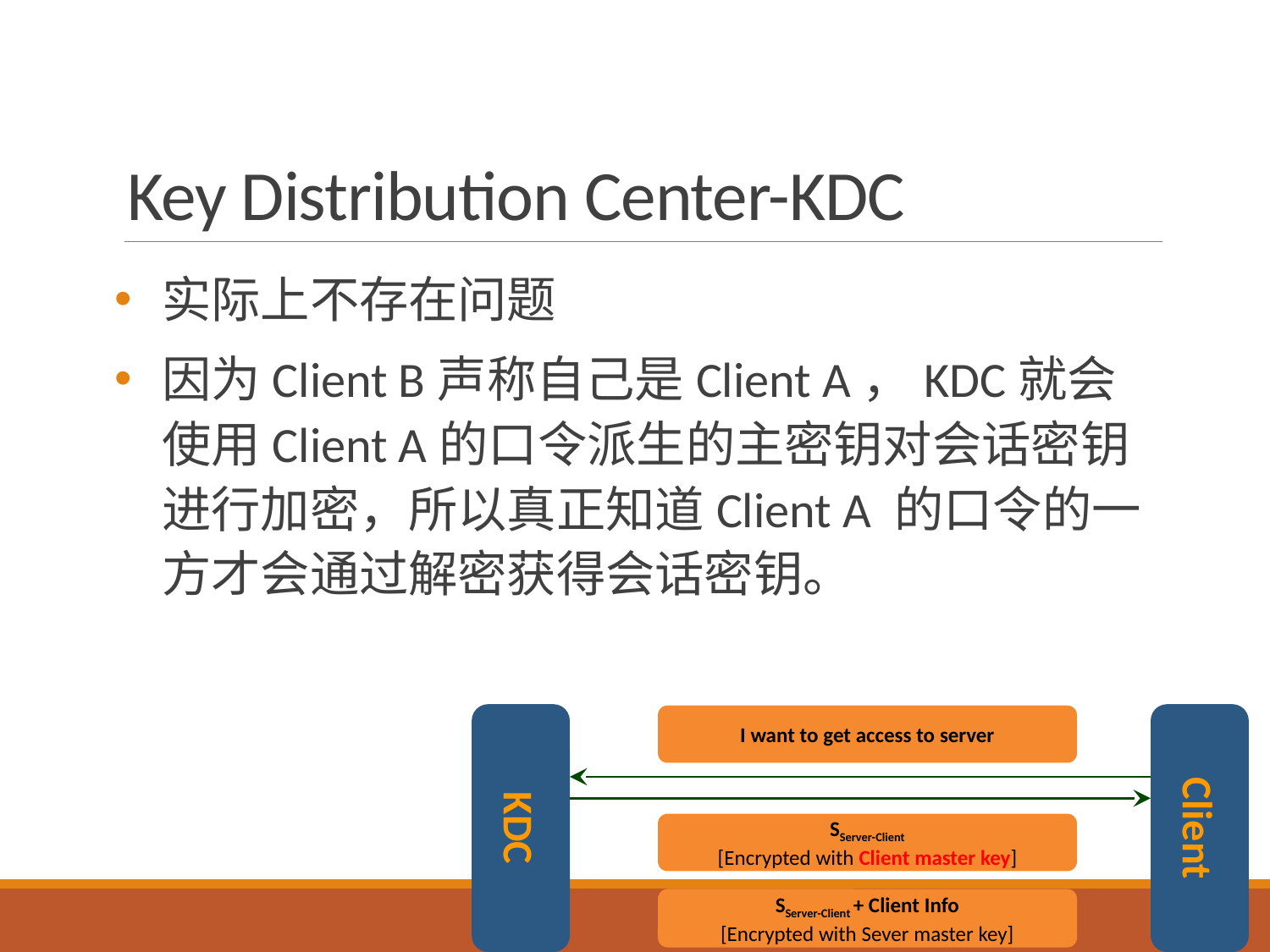

# Key Distribution Center-KDC
实际上不存在问题
因为Client B声称自己是Client A，KDC就会使用Client A的口令派生的主密钥对会话密钥进行加密，所以真正知道Client A 的口令的一方才会通过解密获得会话密钥。
KDC
Client
I want to get access to server
SServer-Client
[Encrypted with Client master key]
SServer-Client + Client Info
[Encrypted with Sever master key]